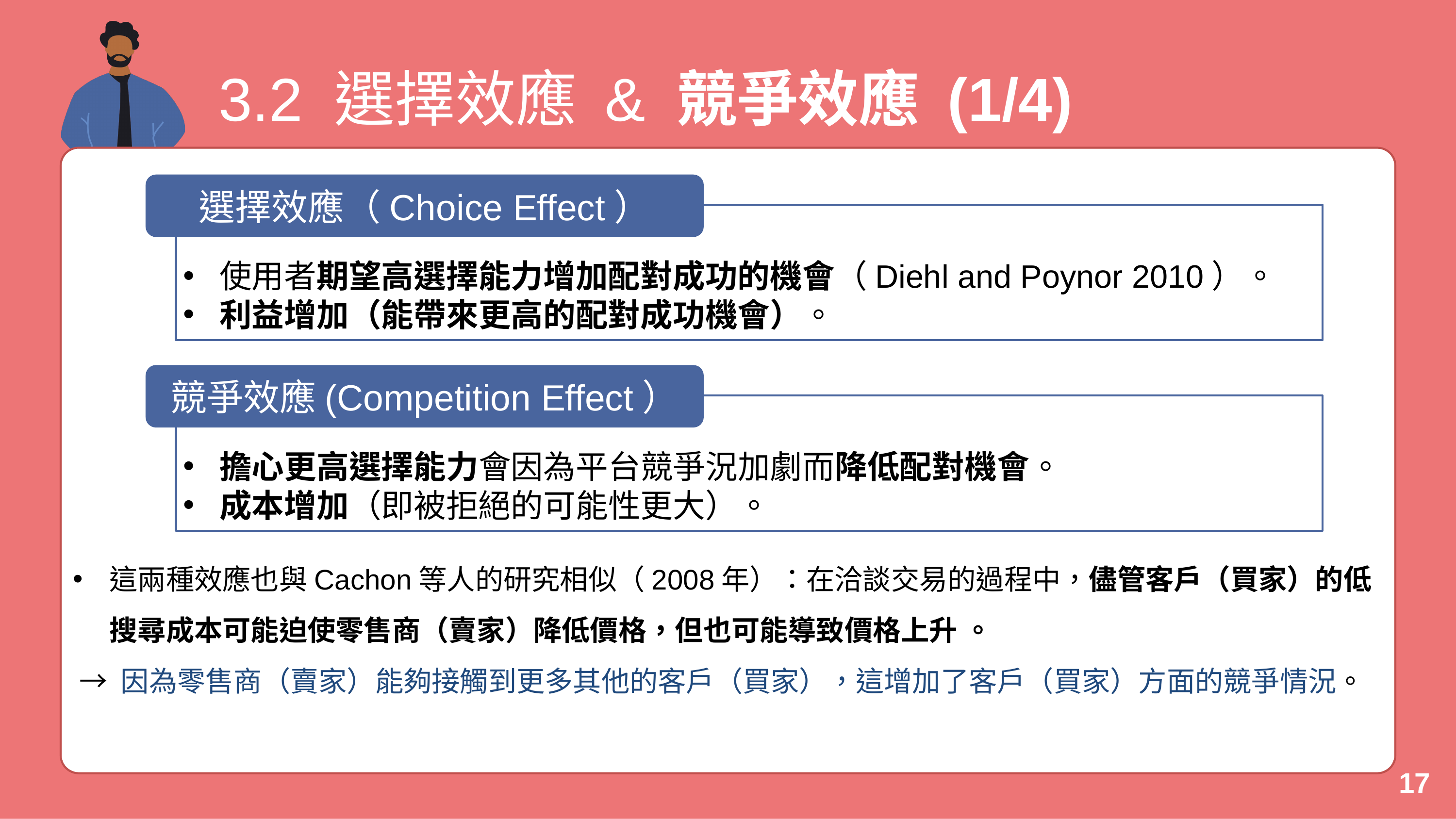

3.2 選擇效應 & 競爭效應 (1/4)

這兩種效應也與Cachon等人的研究相似（2008年）：在洽談交易的過程中，儘管客戶（買家）的低搜尋成本可能迫使零售商（賣家）降低價格，但也可能導致價格上升 。
 → 因為零售商（賣家）能夠接觸到更多其他的客戶（買家），這增加了客戶（買家）方面的競爭情況。
選擇效應（Choice Effect）

使用者期望高選擇能力增加配對成功的機會（Diehl and Poynor 2010）。
利益增加（能帶來更高的配對成功機會）。
競爭效應(Competition Effect）

擔心更高選擇能力會因為平台競爭況加劇而降低配對機會。
成本增加（即被拒絕的可能性更大）。
17